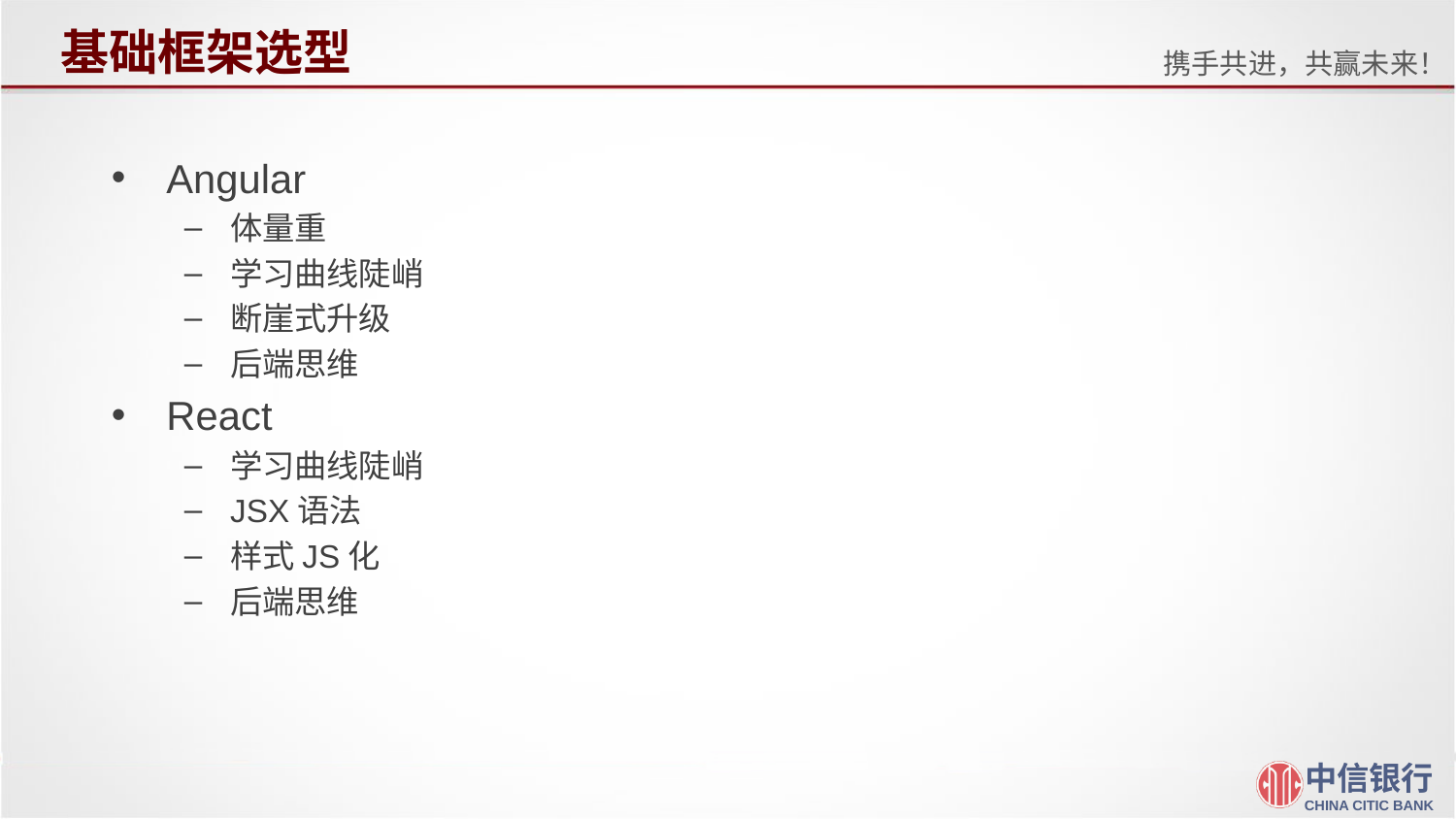

# 基础框架选型
Angular
体量重
学习曲线陡峭
断崖式升级
后端思维
React
学习曲线陡峭
JSX语法
样式JS化
后端思维